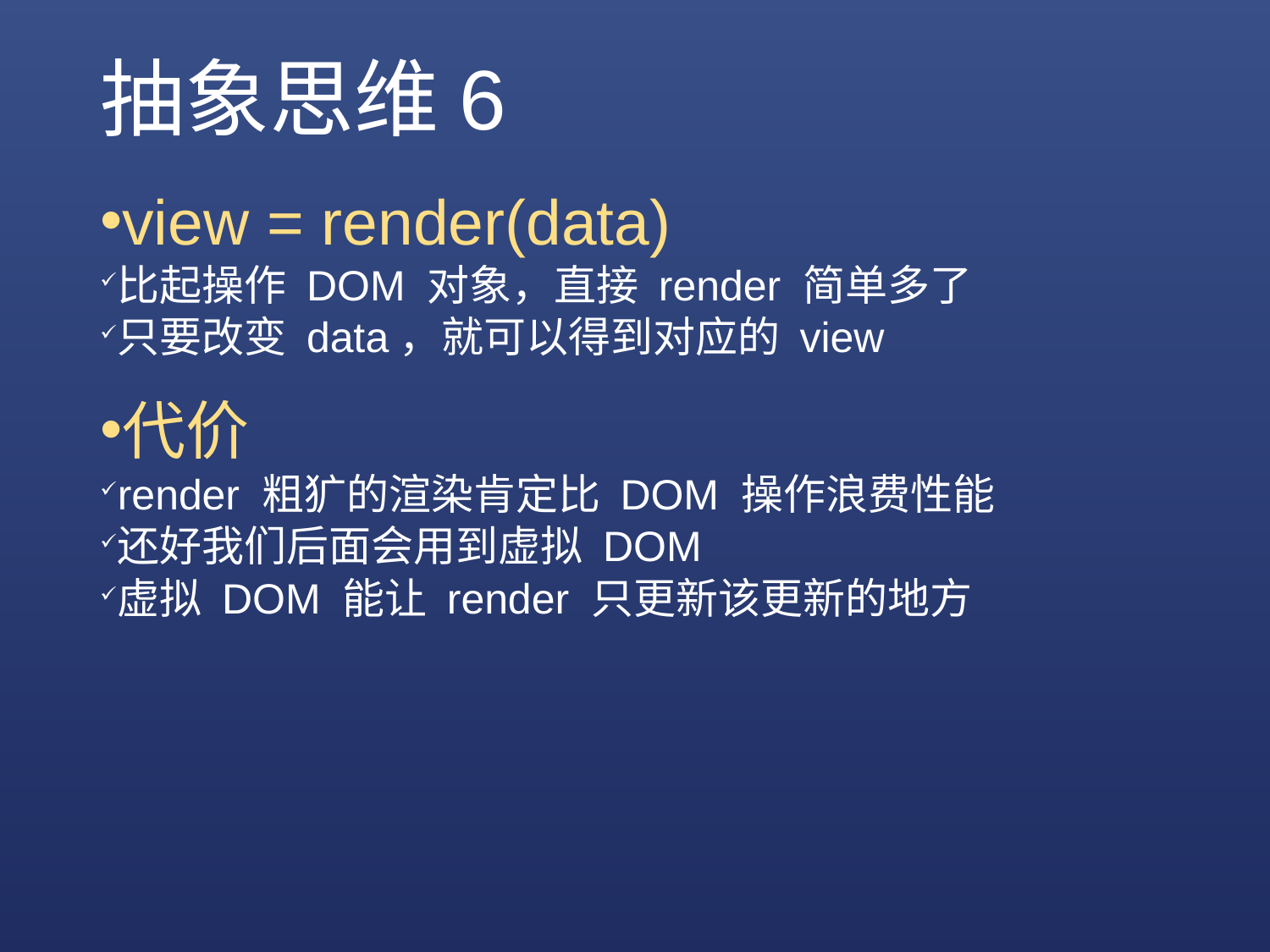

# 抽象思维6
view = render(data)
比起操作 DOM 对象，直接 render 简单多了
只要改变 data，就可以得到对应的 view
代价
render 粗犷的渲染肯定比 DOM 操作浪费性能
还好我们后面会用到虚拟 DOM
虚拟 DOM 能让 render 只更新该更新的地方